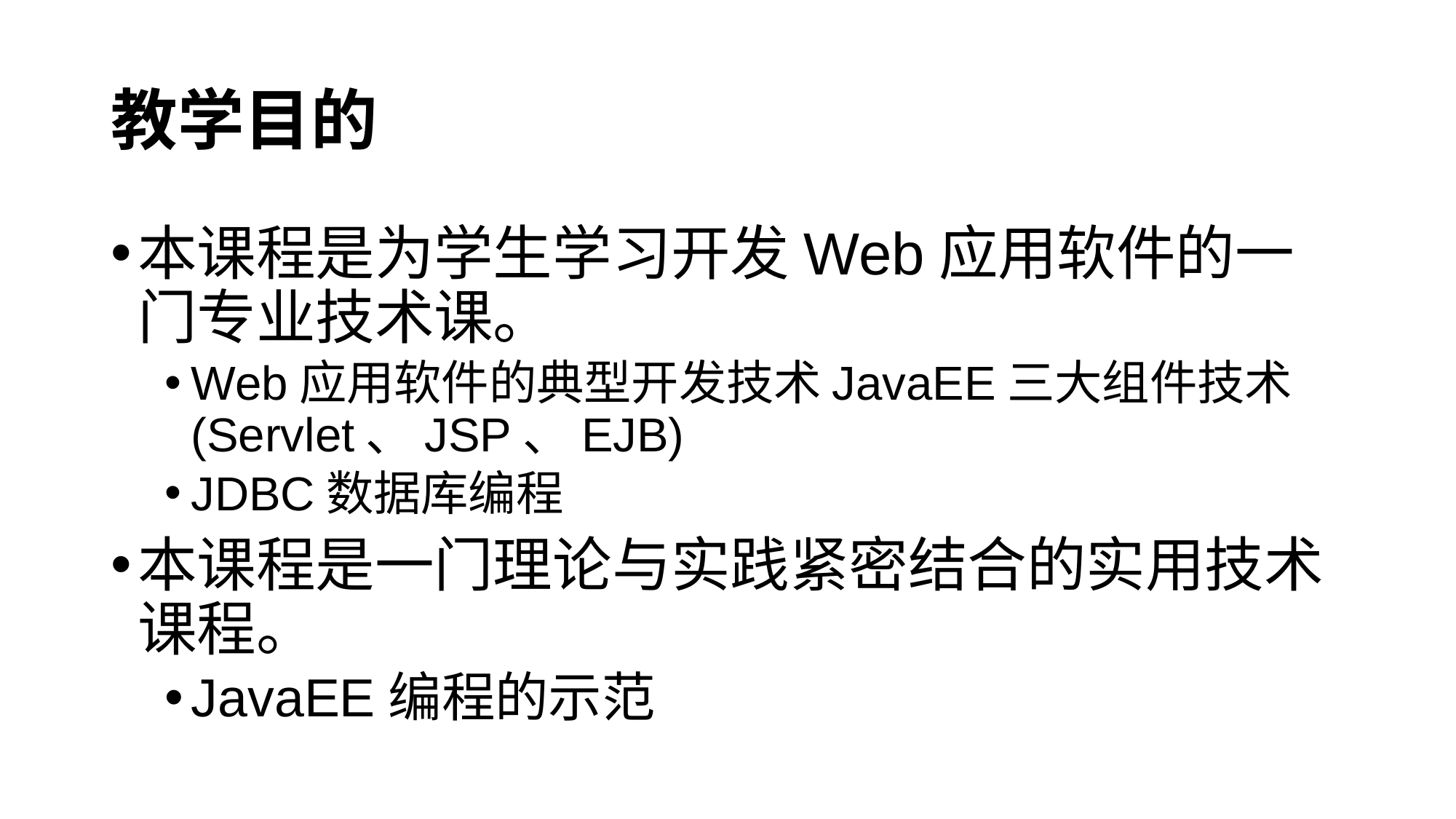

# 教学目的
本课程是为学生学习开发Web应用软件的一门专业技术课。
Web应用软件的典型开发技术JavaEE三大组件技术(Servlet、JSP、EJB)
JDBC数据库编程
本课程是一门理论与实践紧密结合的实用技术课程。
JavaEE编程的示范